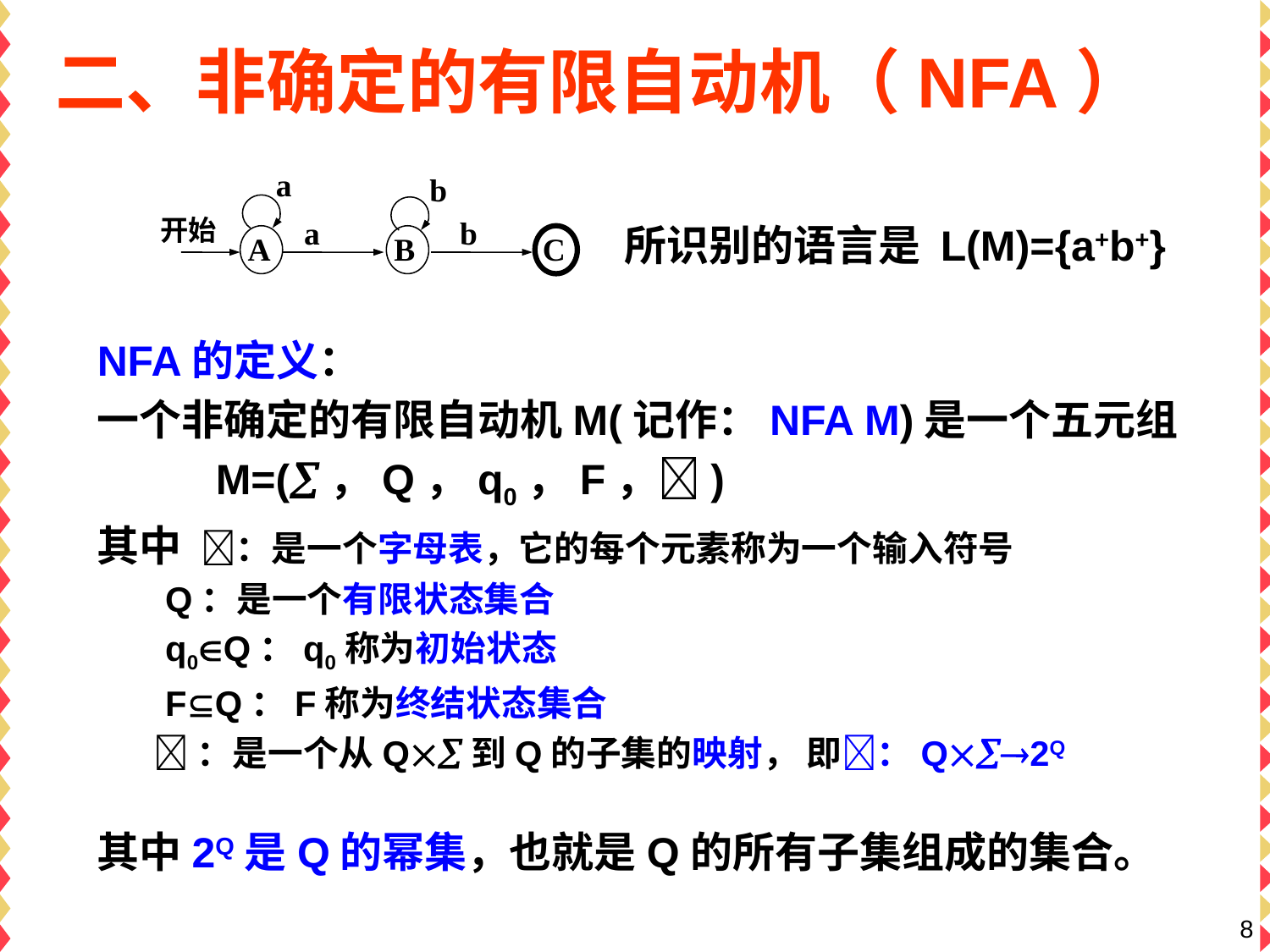

# 二、非确定的有限自动机（NFA）
a
b

开始
a
b
A

B

C

所识别的语言是 L(M)={a+b+}
NFA的定义：
一个非确定的有限自动机M(记作：NFA M)是一个五元组
          M=(∑，Q，q0，F，δ)
其中  ∑：是一个字母表，它的每个元素称为一个输入符号
       Q：是一个有限状态集合
       q0∈Q：q0称为初始状态
       F⊆Q：F称为终结状态集合
       δ：是一个从Q×∑到Q的子集的映射， 即δ：Q×∑→2Q

其中2Q是Q的幂集，也就是Q的所有子集组成的集合。
8